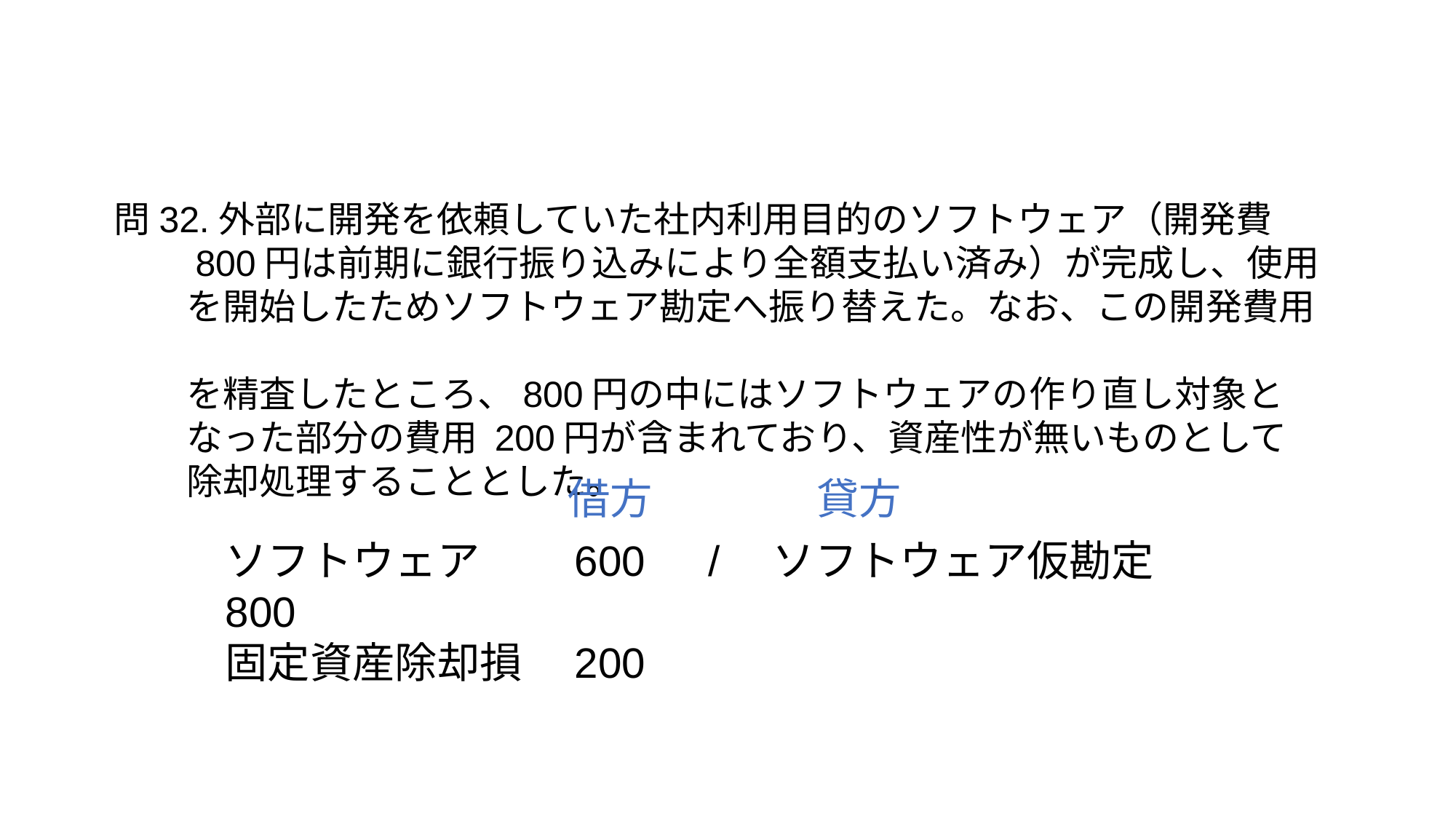

問32.外部に開発を依頼していた社内利用目的のソフトウェア（開発費
　　800円は前期に銀行振り込みにより全額支払い済み）が完成し、使用
　　を開始したためソフトウェア勘定へ振り替えた。なお、この開発費用
　　を精査したところ、800円の中にはソフトウェアの作り直し対象と
　　なった部分の費用 200円が含まれており、資産性が無いものとして
　　除却処理することとした。
借方
貸方
ソフトウェア　　600　/　ソフトウェア仮勘定　800
固定資産除却損　200